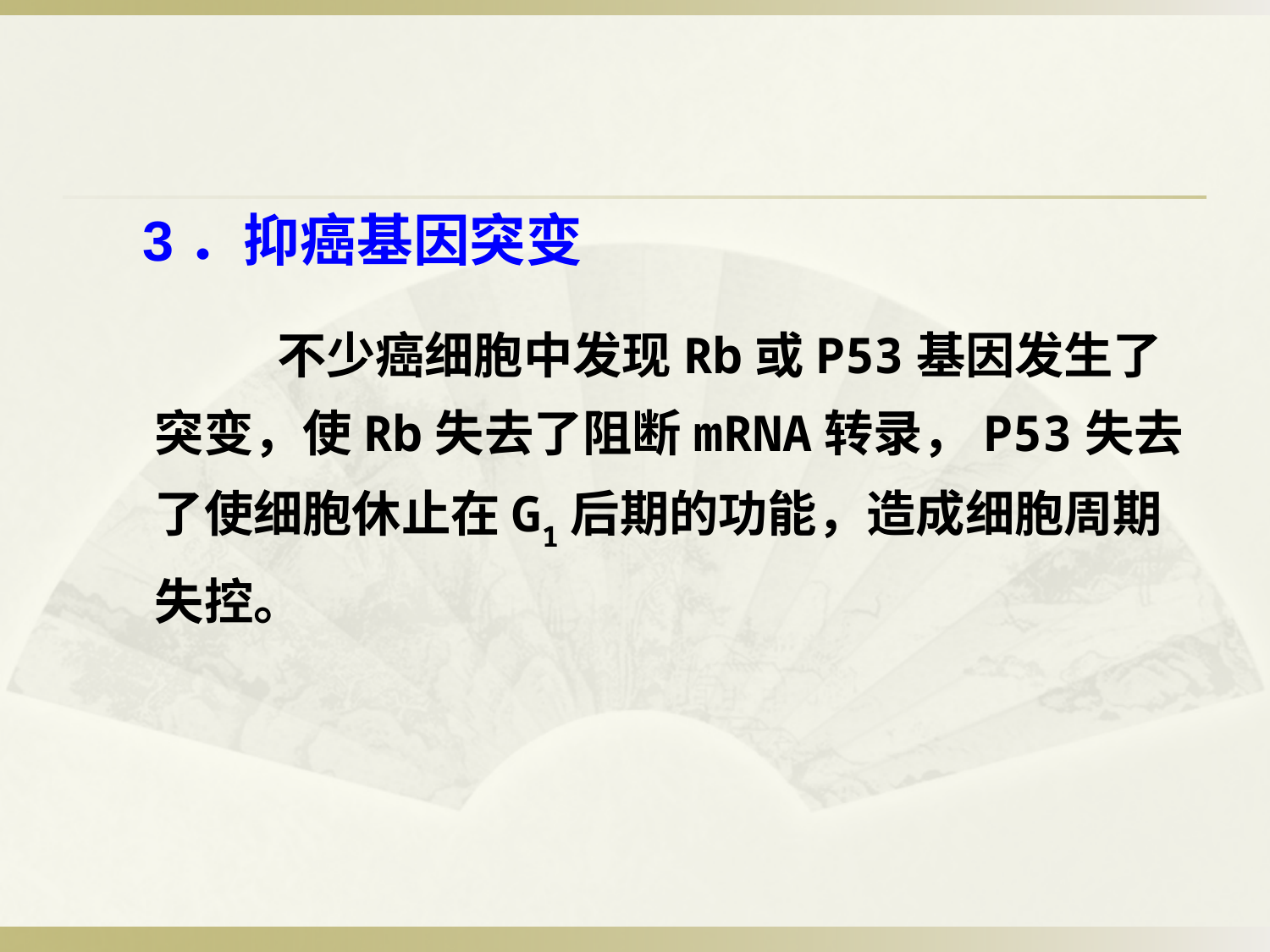

3．抑癌基因突变
　　　不少癌细胞中发现Rb或P53基因发生了突变，使Rb失去了阻断mRNA转录，P53失去了使细胞休止在G1后期的功能，造成细胞周期失控。